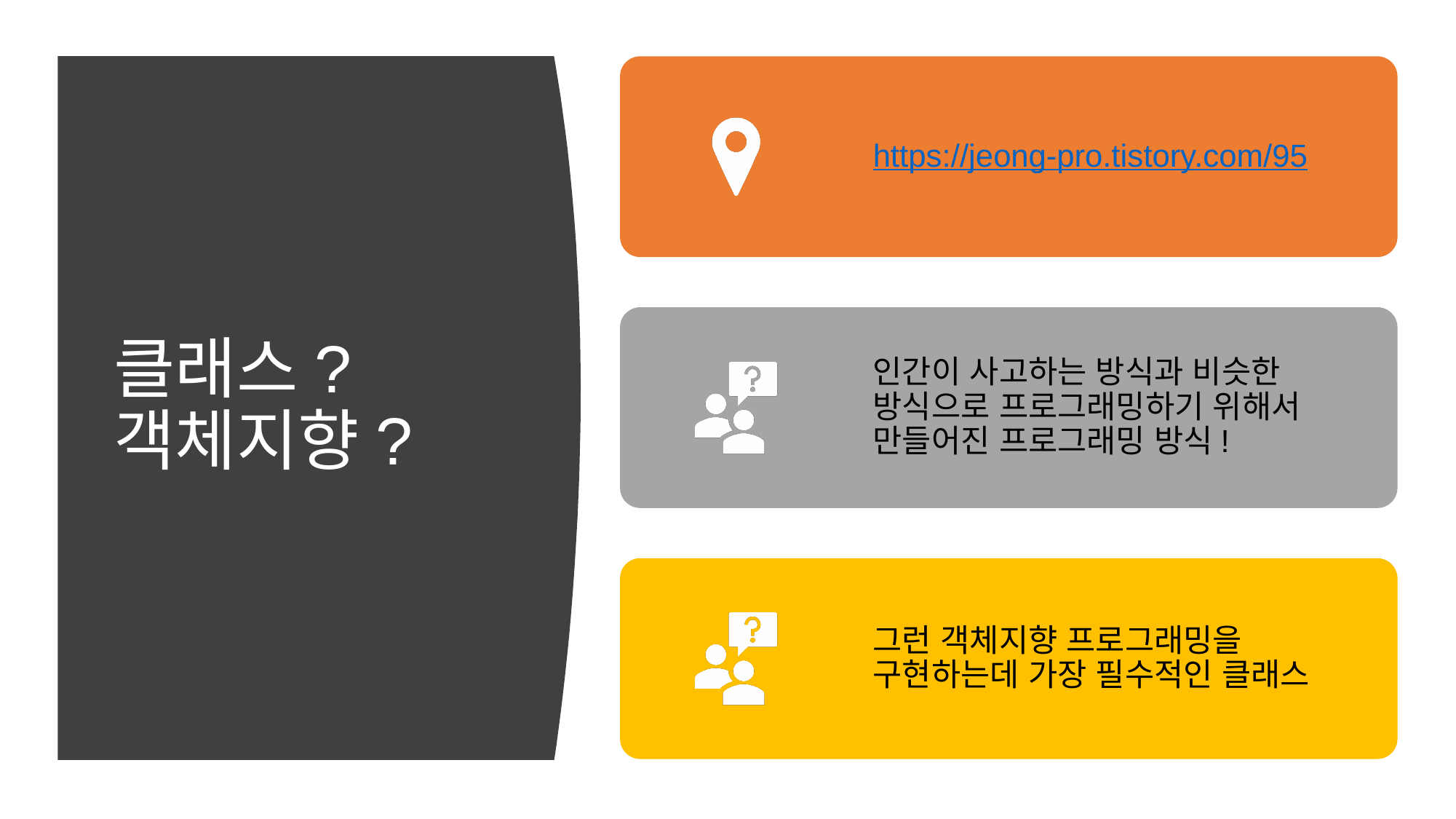

https://jeong-pro.tistory.com/95
인간이 사고하는 방식과 비슷한 방식으로 프로그래밍하기 위해서 만들어진 프로그래밍 방식!
그런 객체지향 프로그래밍을 구현하는데 가장 필수적인 클래스

# 클래스? 객체지향?